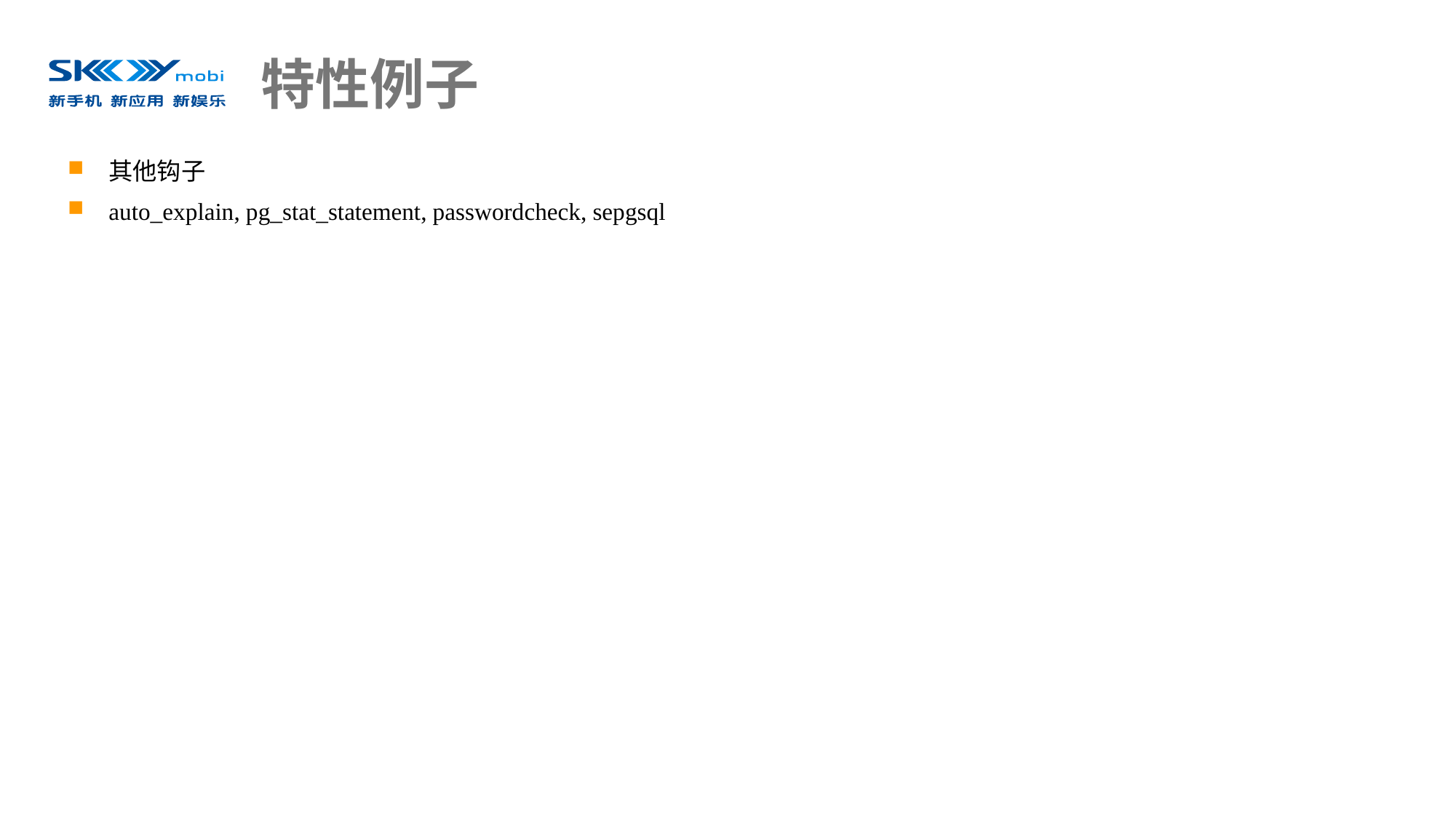

# 特性例子
其他钩子
auto_explain, pg_stat_statement, passwordcheck, sepgsql